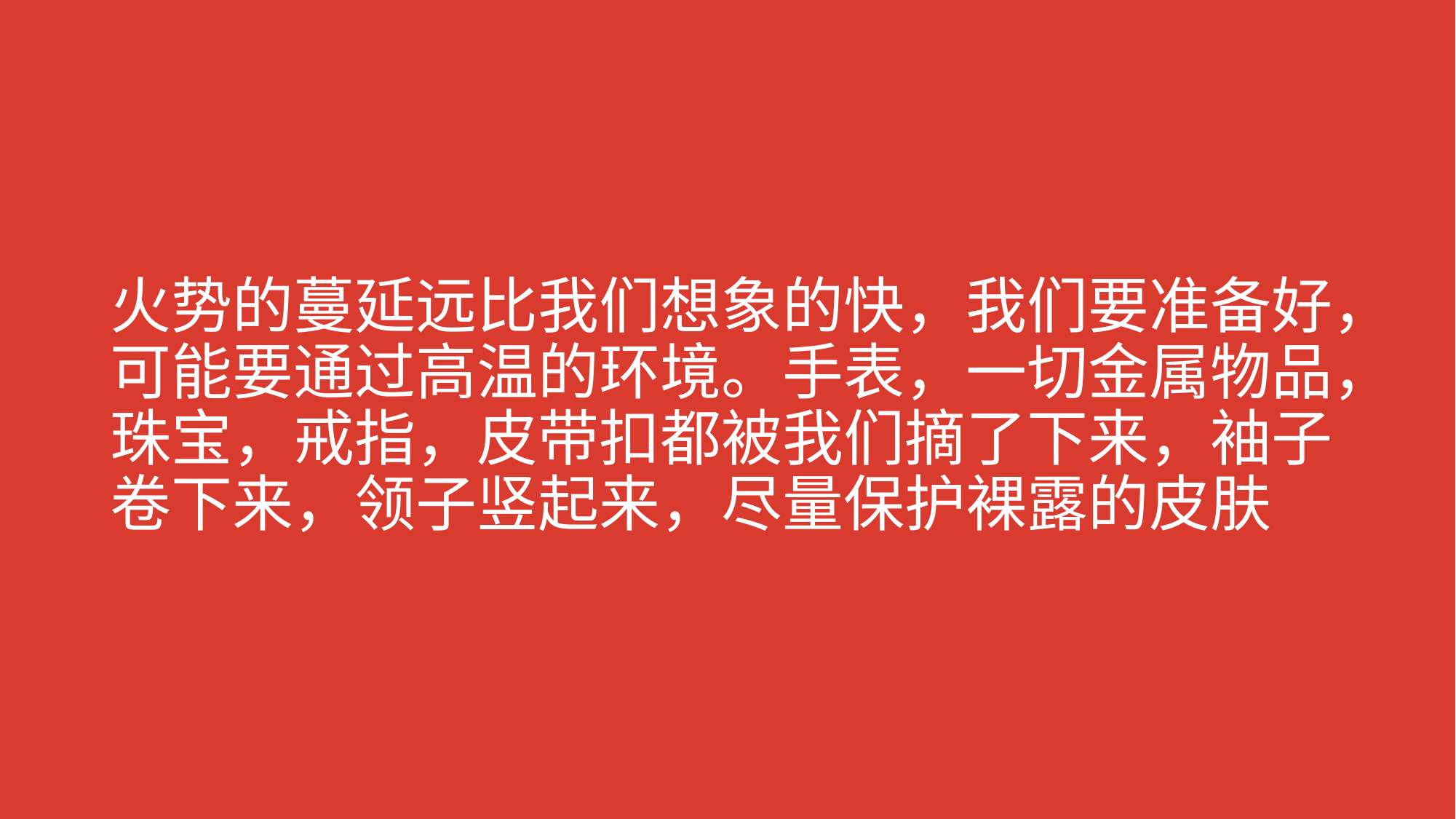

# 火势的蔓延远比我们想象的快，我们要准备好，可能要通过高温的环境。手表，一切金属物品，珠宝，戒指，皮带扣都被我们摘了下来，袖子卷下来，领子竖起来，尽量保护裸露的皮肤